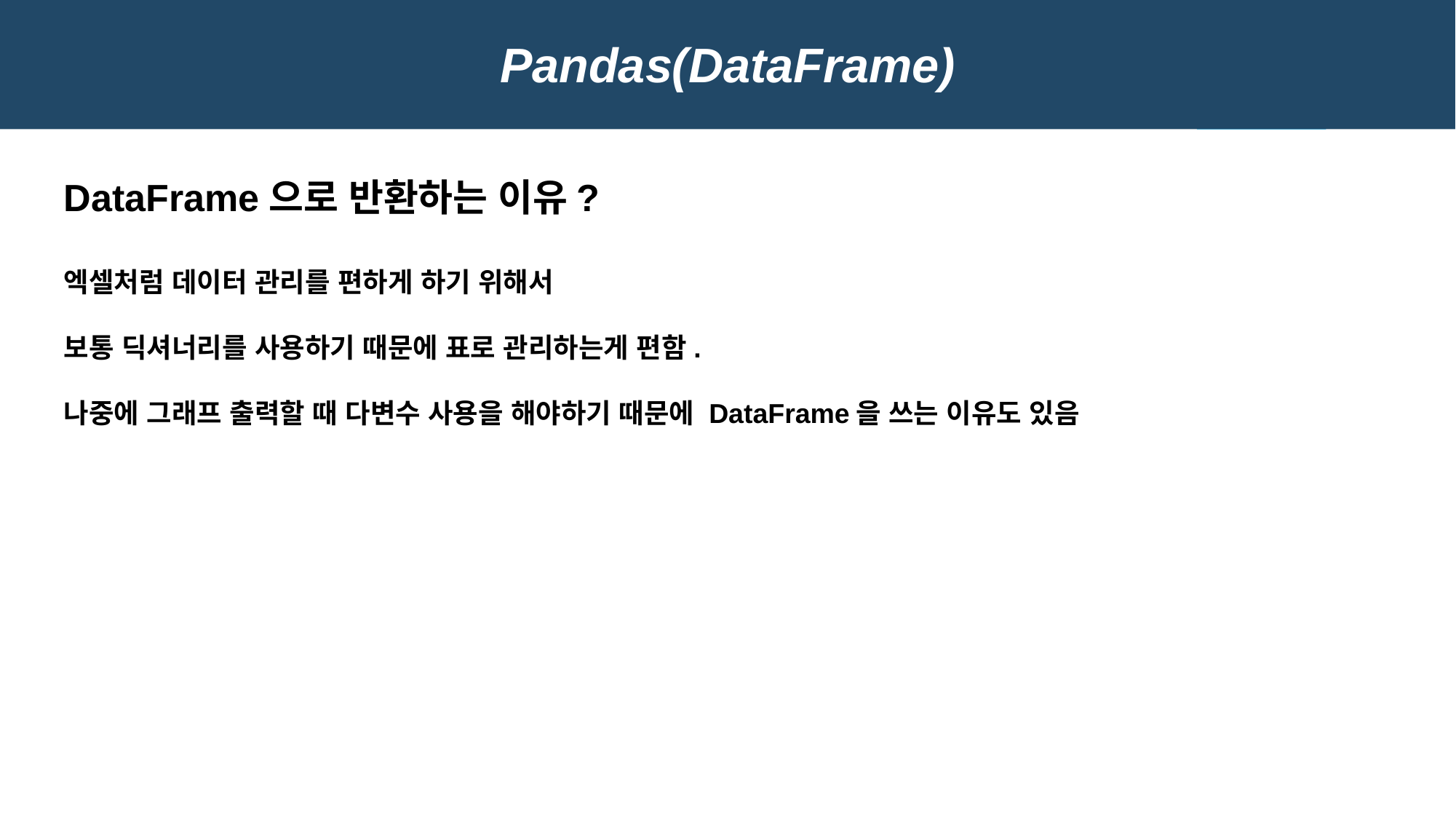

Pandas(DataFrame)

DataFrame으로 반환하는 이유?

엑셀처럼 데이터 관리를 편하게 하기 위해서

보통 딕셔너리를 사용하기 때문에 표로 관리하는게 편함.

나중에 그래프 출력할 때 다변수 사용을 해야하기 때문에 DataFrame을 쓰는 이유도 있음